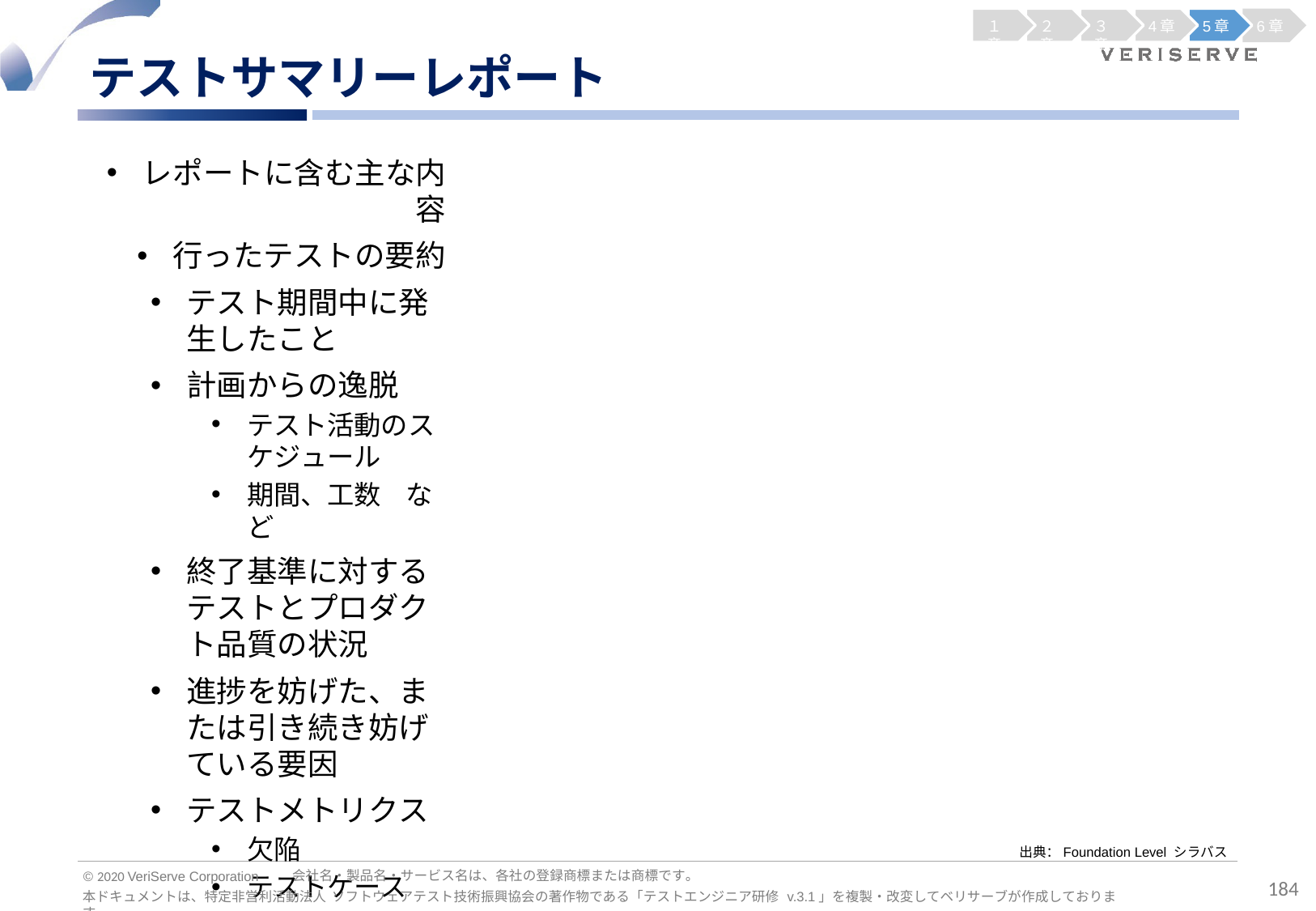

１章
２章
３章
4章
5章
6章
テストサマリーレポート
レポートに含む主な内容
行ったテストの要約
テスト期間中に発生したこと
計画からの逸脱
テスト活動のスケジュール
期間、工数	など
終了基準に対するテストとプロダクト品質の状況
進捗を妨げた、または引き続き妨げている要因
テストメトリクス
欠陥
テストケース
テストカバレッジ
活動進捗
リソース消費のメトリクス	など
残存リスク
再利用可能なテスト作業成果物
出典：Foundation Level シラバス
会社名・製品名・サービス名は、各社の登録商標または商標です。
© 2020 VeriServe Corporation
184
本ドキュメントは、特定非営利活動法人 ソフトウェアテスト技術振興協会の著作物である「テストエンジニア研修 v.3.1」を複製・改変してベリサーブが作成しております。